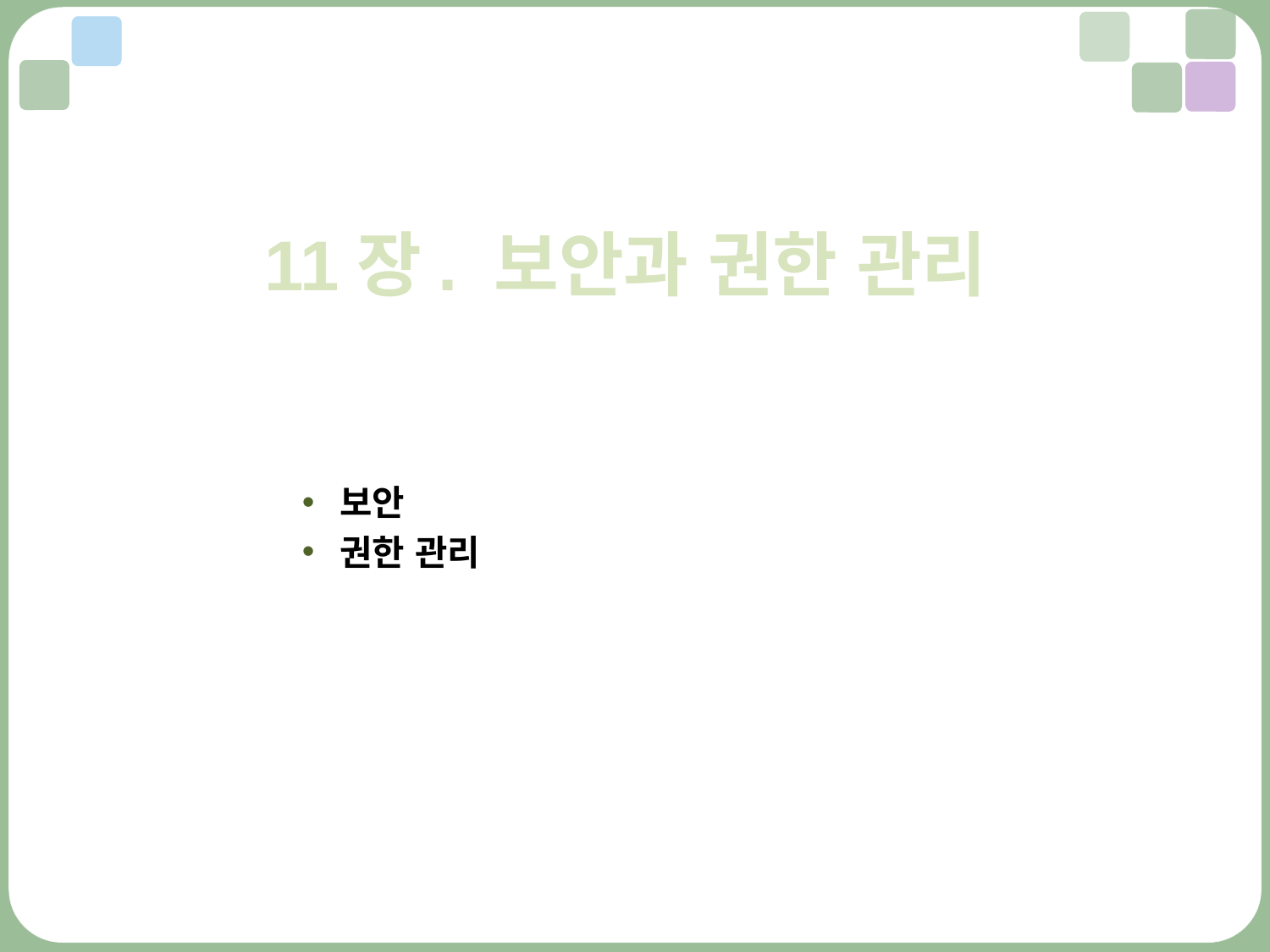

11장. 보안과 권한 관리

보안
권한 관리